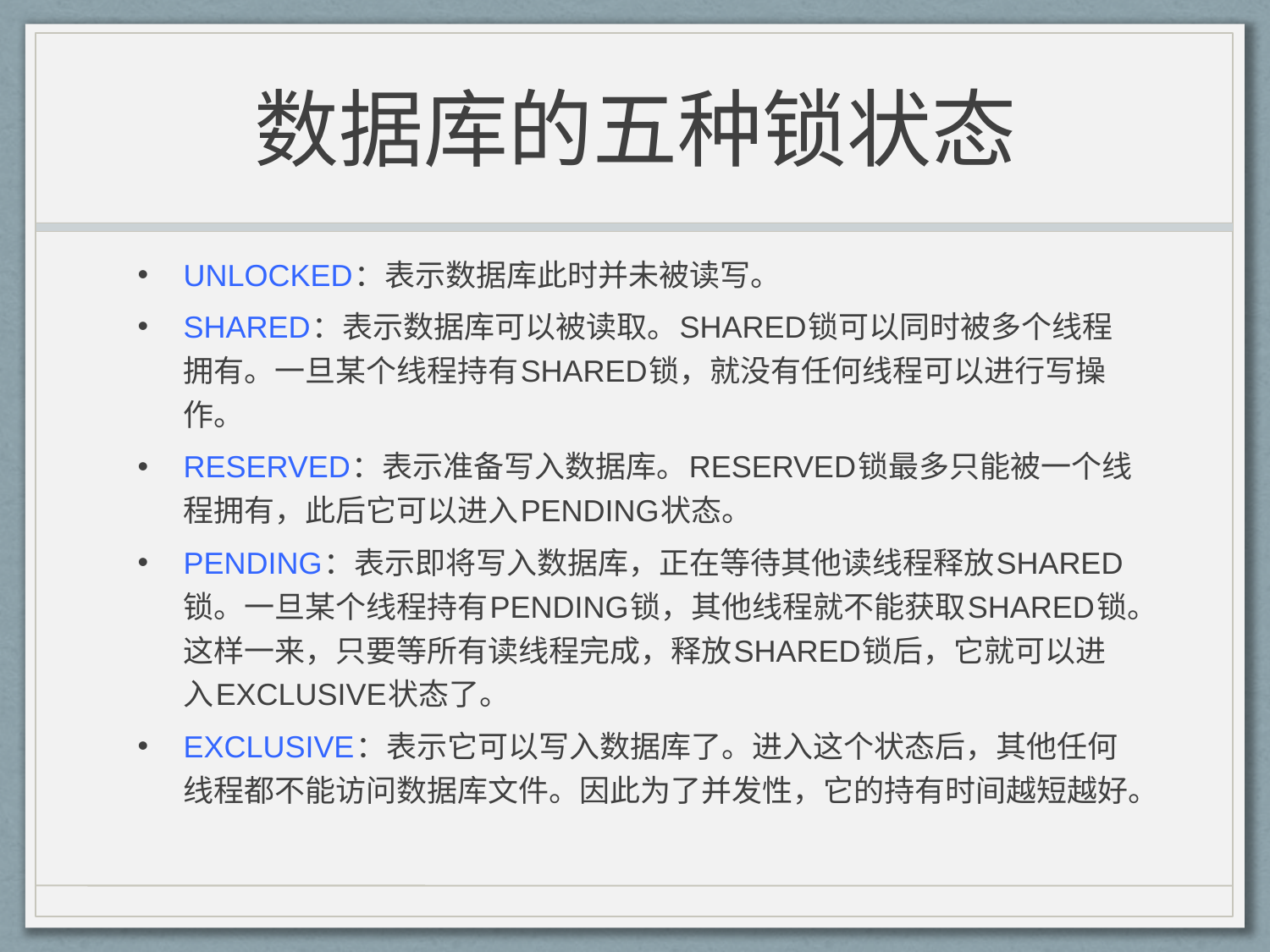

# 数据库的五种锁状态
UNLOCKED：表示数据库此时并未被读写。
SHARED：表示数据库可以被读取。SHARED锁可以同时被多个线程拥有。一旦某个线程持有SHARED锁，就没有任何线程可以进行写操作。
RESERVED：表示准备写入数据库。RESERVED锁最多只能被一个线程拥有，此后它可以进入PENDING状态。
PENDING：表示即将写入数据库，正在等待其他读线程释放SHARED锁。一旦某个线程持有PENDING锁，其他线程就不能获取SHARED锁。这样一来，只要等所有读线程完成，释放SHARED锁后，它就可以进入EXCLUSIVE状态了。
EXCLUSIVE：表示它可以写入数据库了。进入这个状态后，其他任何线程都不能访问数据库文件。因此为了并发性，它的持有时间越短越好。